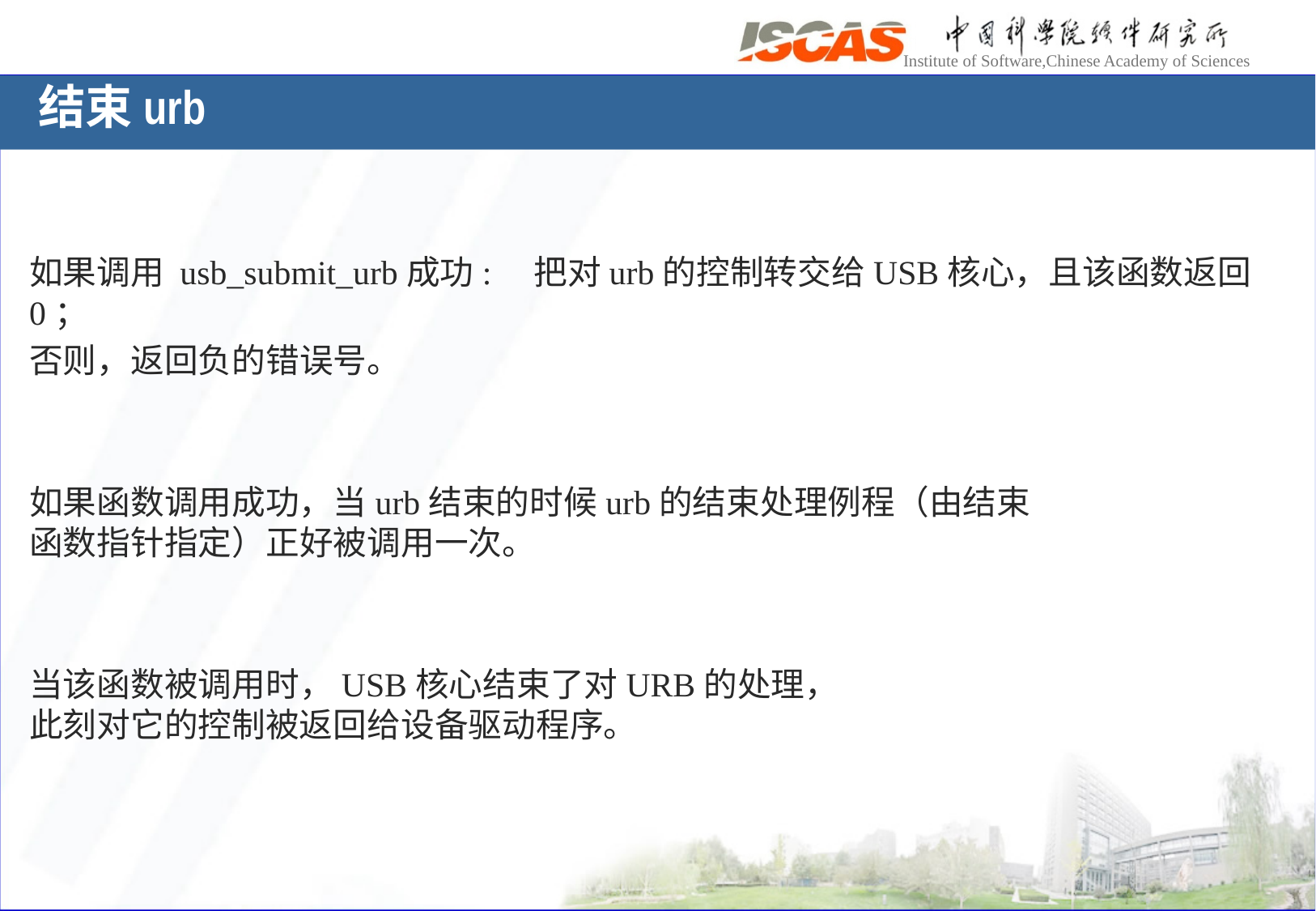

# 结束urb
如果调用 usb_submit_urb成功:    把对urb的控制转交给USB核心，且该函数返回0；
否则，返回负的错误号。

如果函数调用成功，当urb结束的时候urb的结束处理例程（由结束
函数指针指定）正好被调用一次。

当该函数被调用时，USB核心结束了对URB的处理，
此刻对它的控制被返回给设备驱动程序。